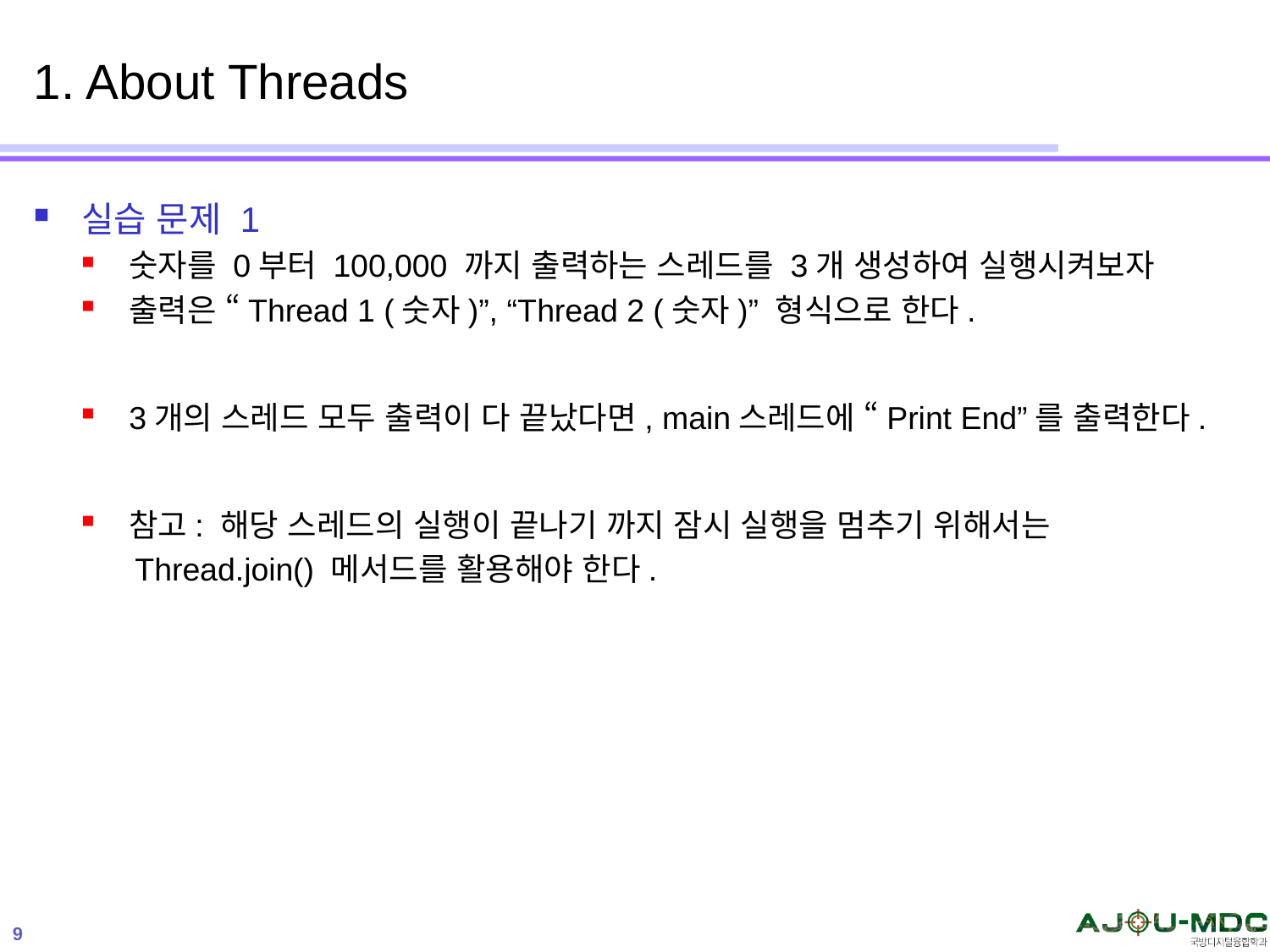

# 1. About Threads
실습 문제 1
숫자를 0부터 100,000 까지 출력하는 스레드를 3개 생성하여 실행시켜보자
출력은 “Thread 1 (숫자)”, “Thread 2 (숫자)” 형식으로 한다.

3개의 스레드 모두 출력이 다 끝났다면, main스레드에 “Print End”를 출력한다.

참고: 해당 스레드의 실행이 끝나기 까지 잠시 실행을 멈추기 위해서는
      Thread.join() 메서드를 활용해야 한다.

9